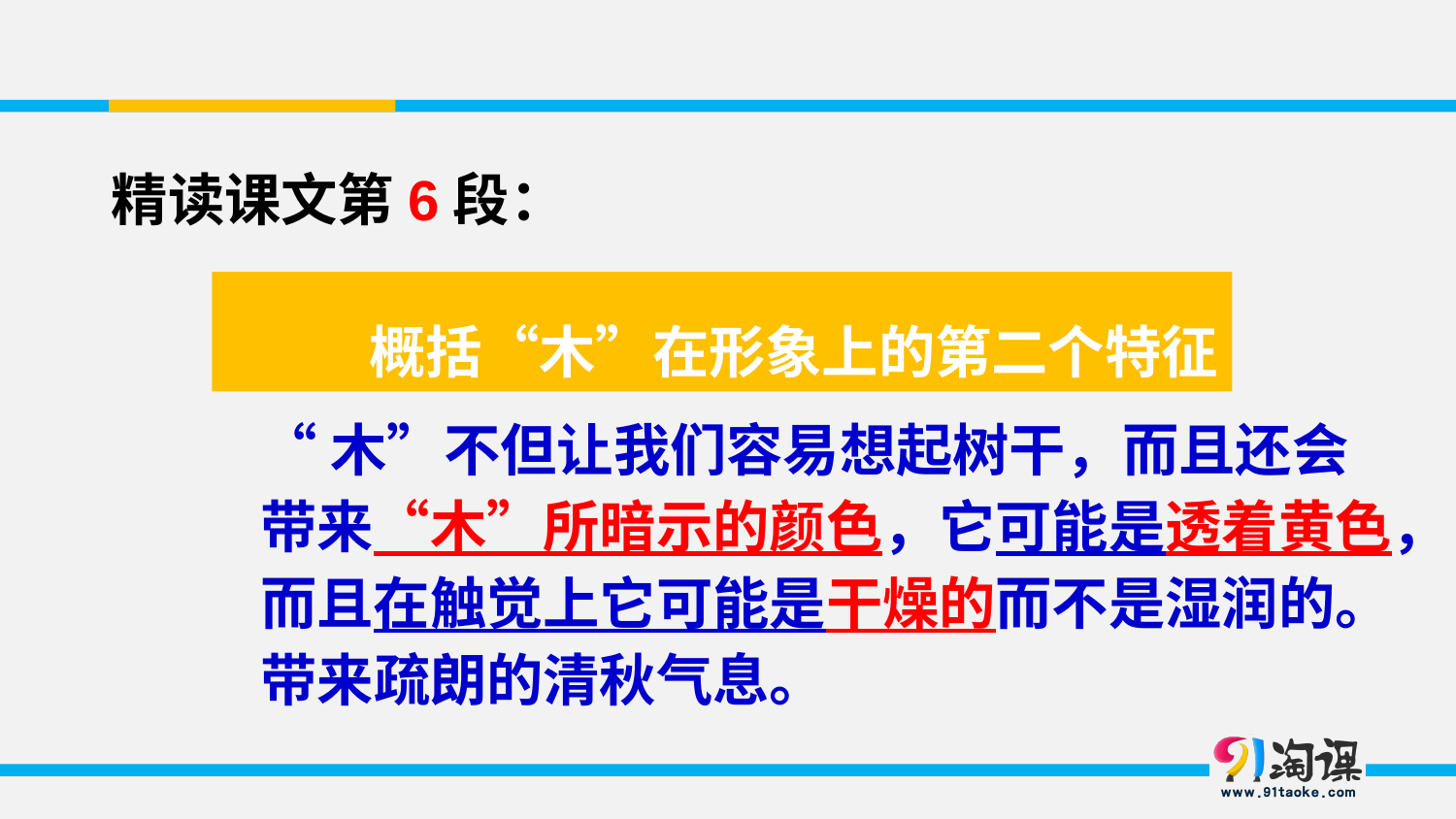

精读课文第6段：
概括“木”在形象上的第二个特征
“木”不但让我们容易想起树干，而且还会带来“木”所暗示的颜色，它可能是透着黄色，而且在触觉上它可能是干燥的而不是湿润的。带来疏朗的清秋气息。